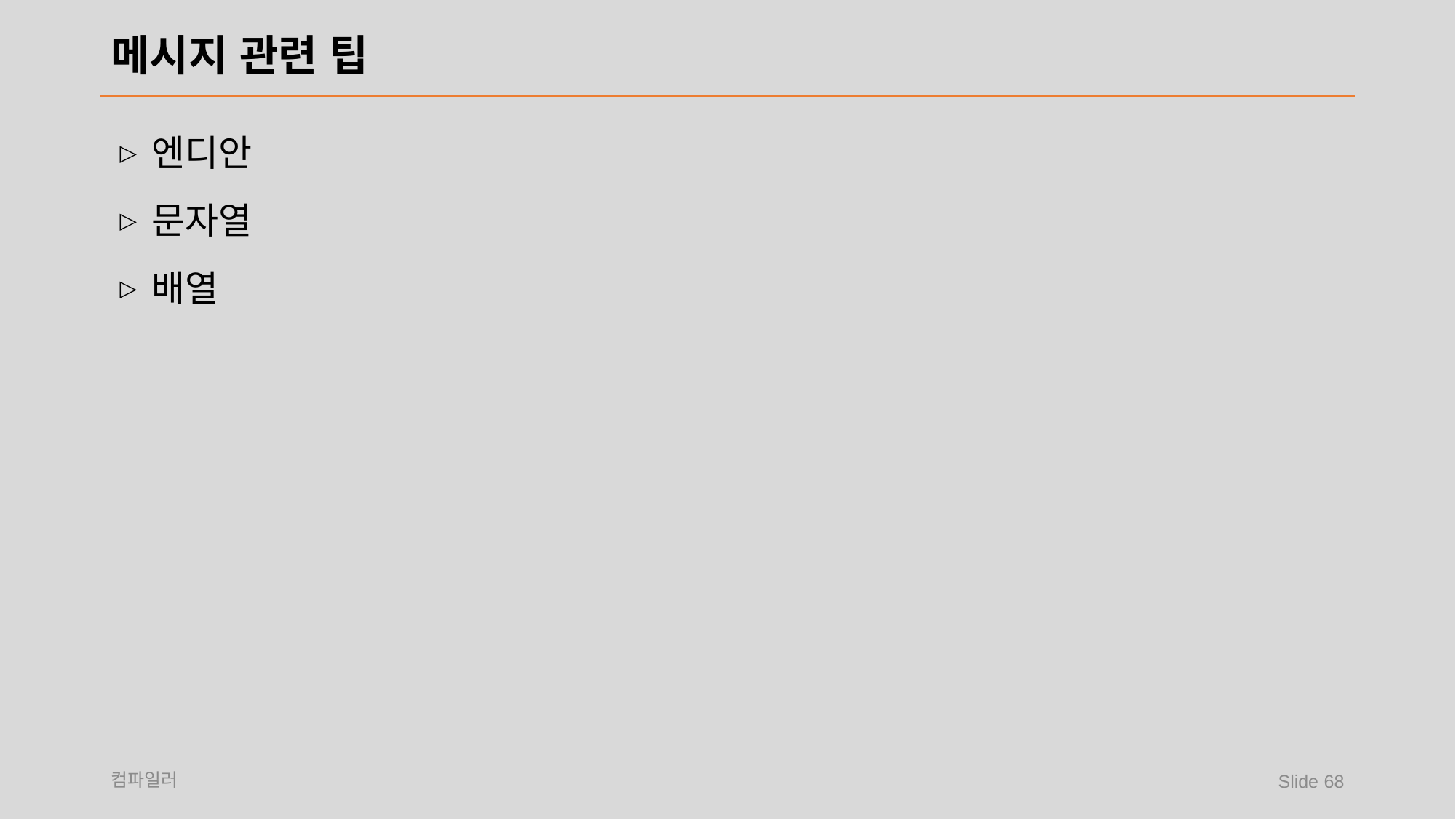

# 메시지 관련 팁
엔디안
문자열
배열

컴파일러
Slide 68